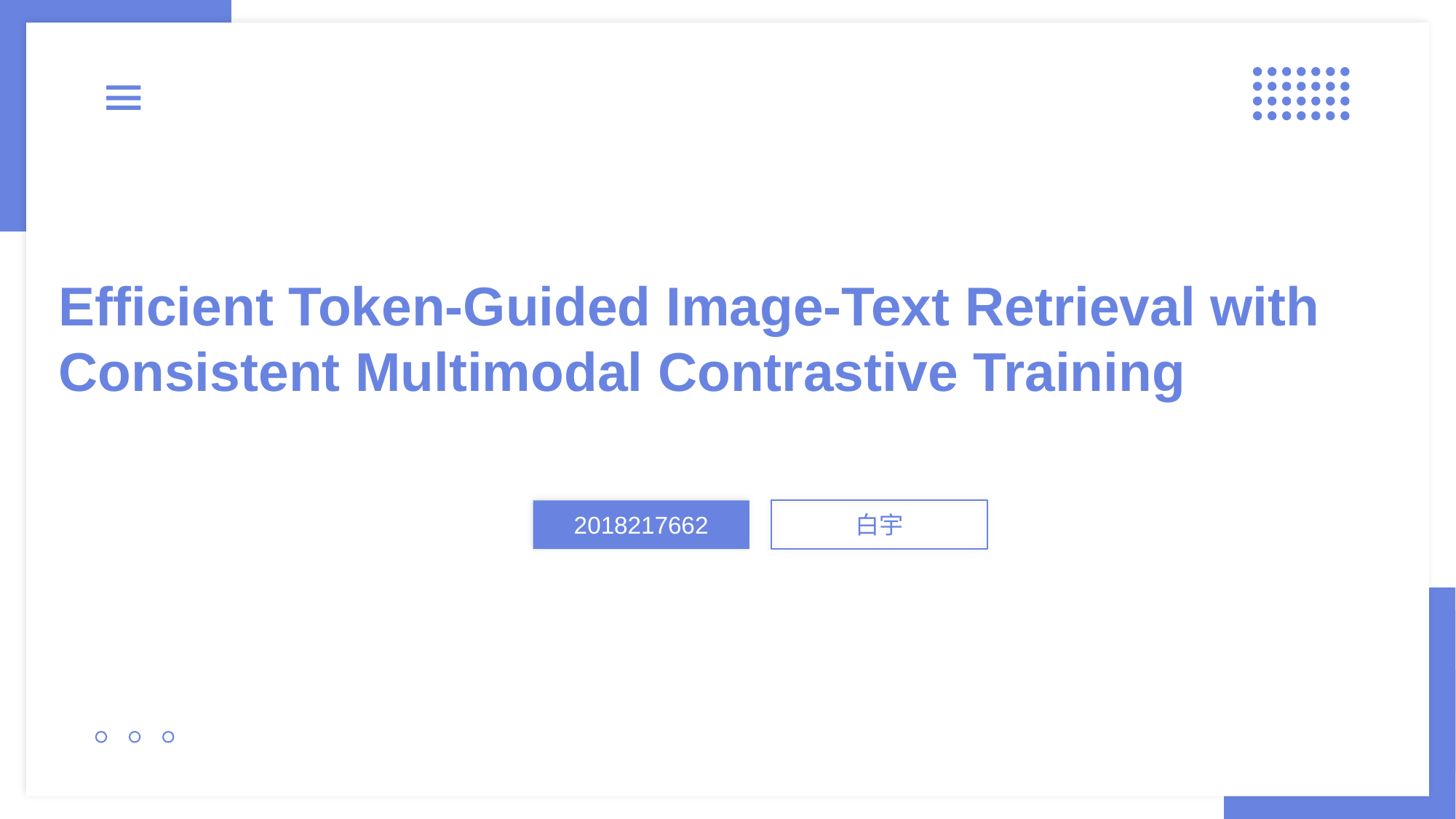

Efficient Token-Guided Image-Text Retrieval with Consistent Multimodal Contrastive Training

2018217662
白宇